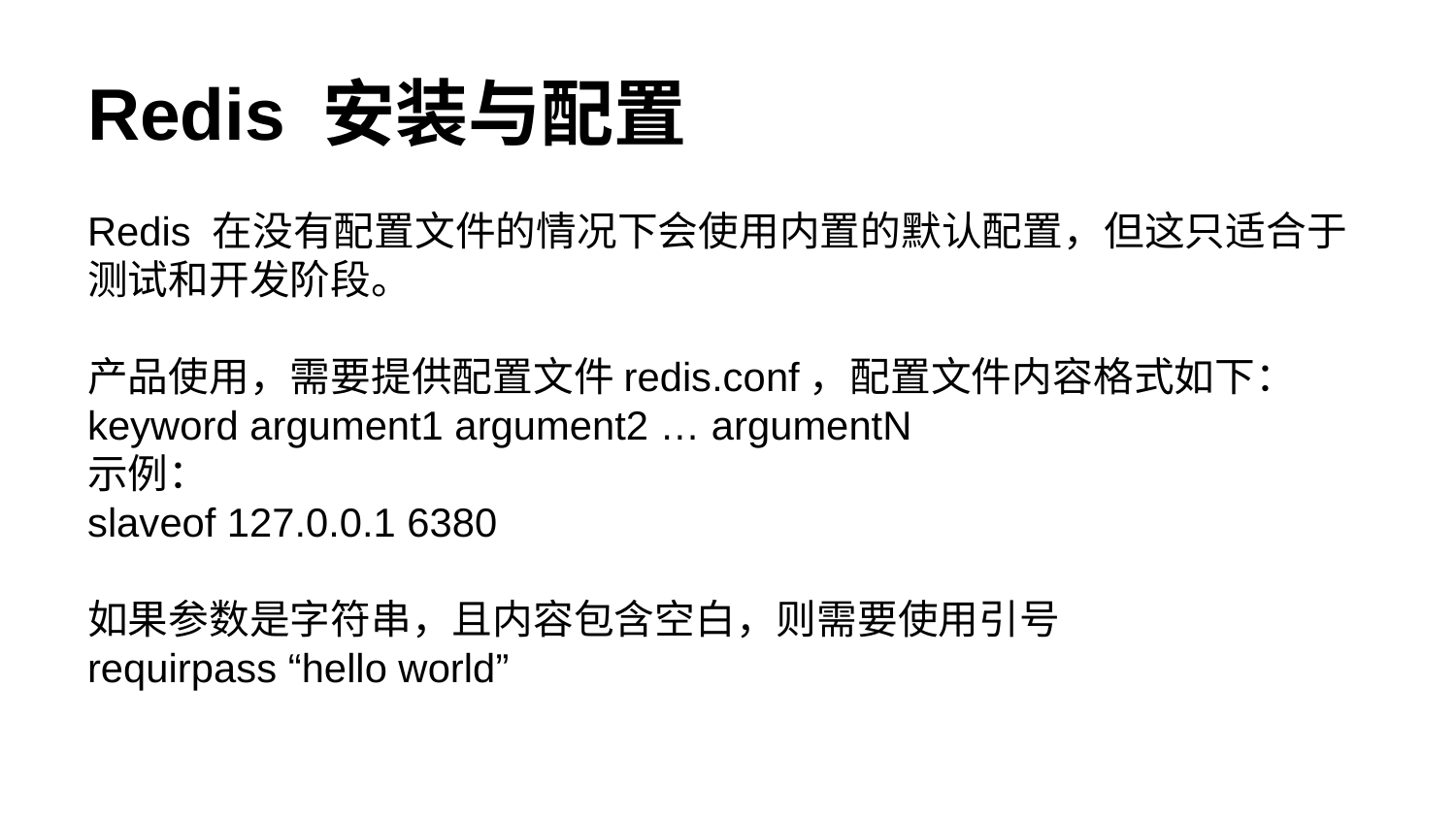

# Redis 安装与配置
Redis 在没有配置文件的情况下会使用内置的默认配置，但这只适合于测试和开发阶段。

产品使用，需要提供配置文件redis.conf，配置文件内容格式如下：
keyword argument1 argument2 … argumentN
示例：
slaveof 127.0.0.1 6380

如果参数是字符串，且内容包含空白，则需要使用引号
requirpass “hello world”